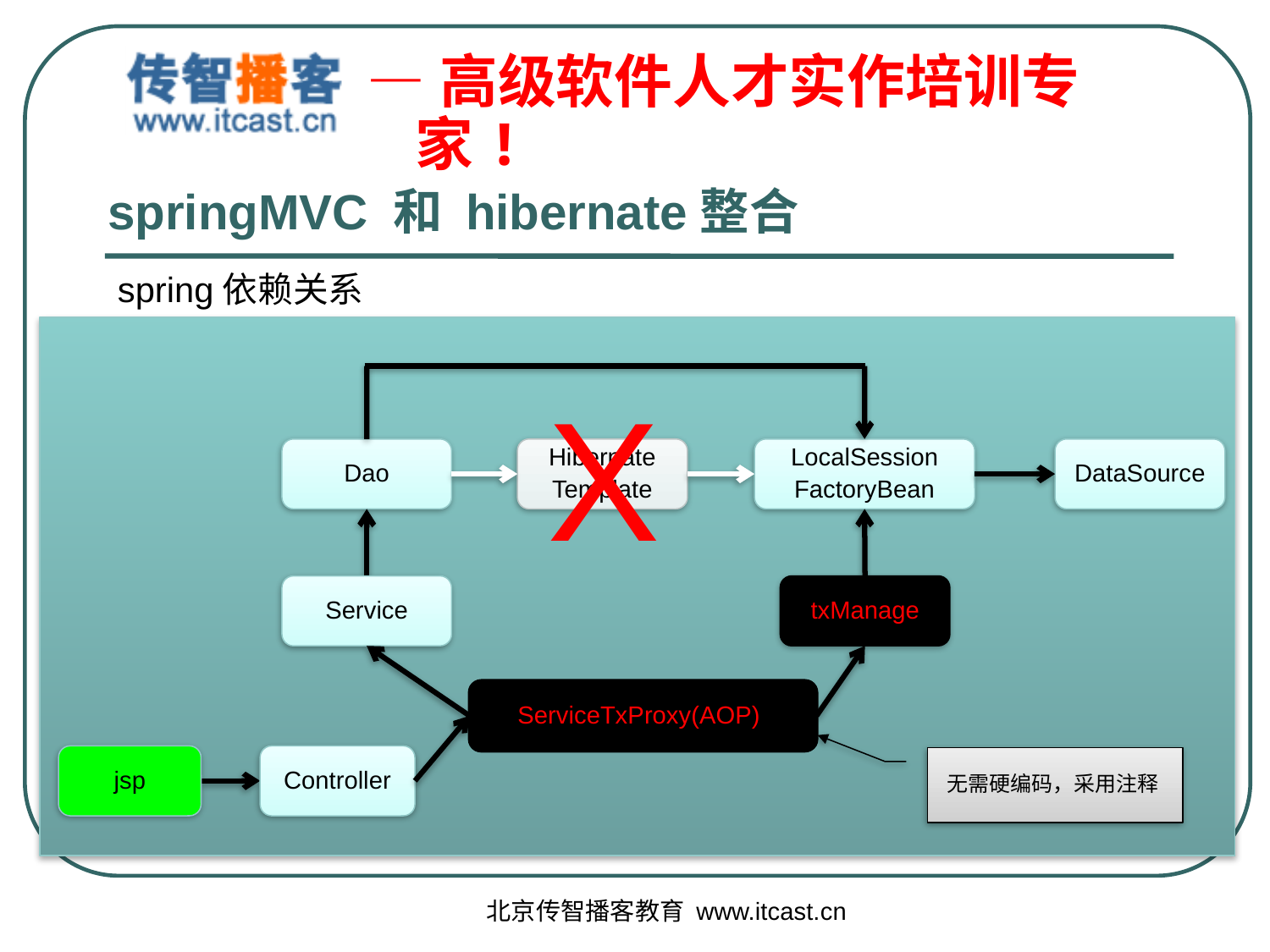

# springMVC 和 hibernate整合
spring依赖关系

X
Dao
Hibernate
Template
LocalSession
FactoryBean
DataSource
Service
txManage
ServiceTxProxy(AOP))
Controller
jsp
无需硬编码，采用注释
北京传智播客教育 www.itcast.cn